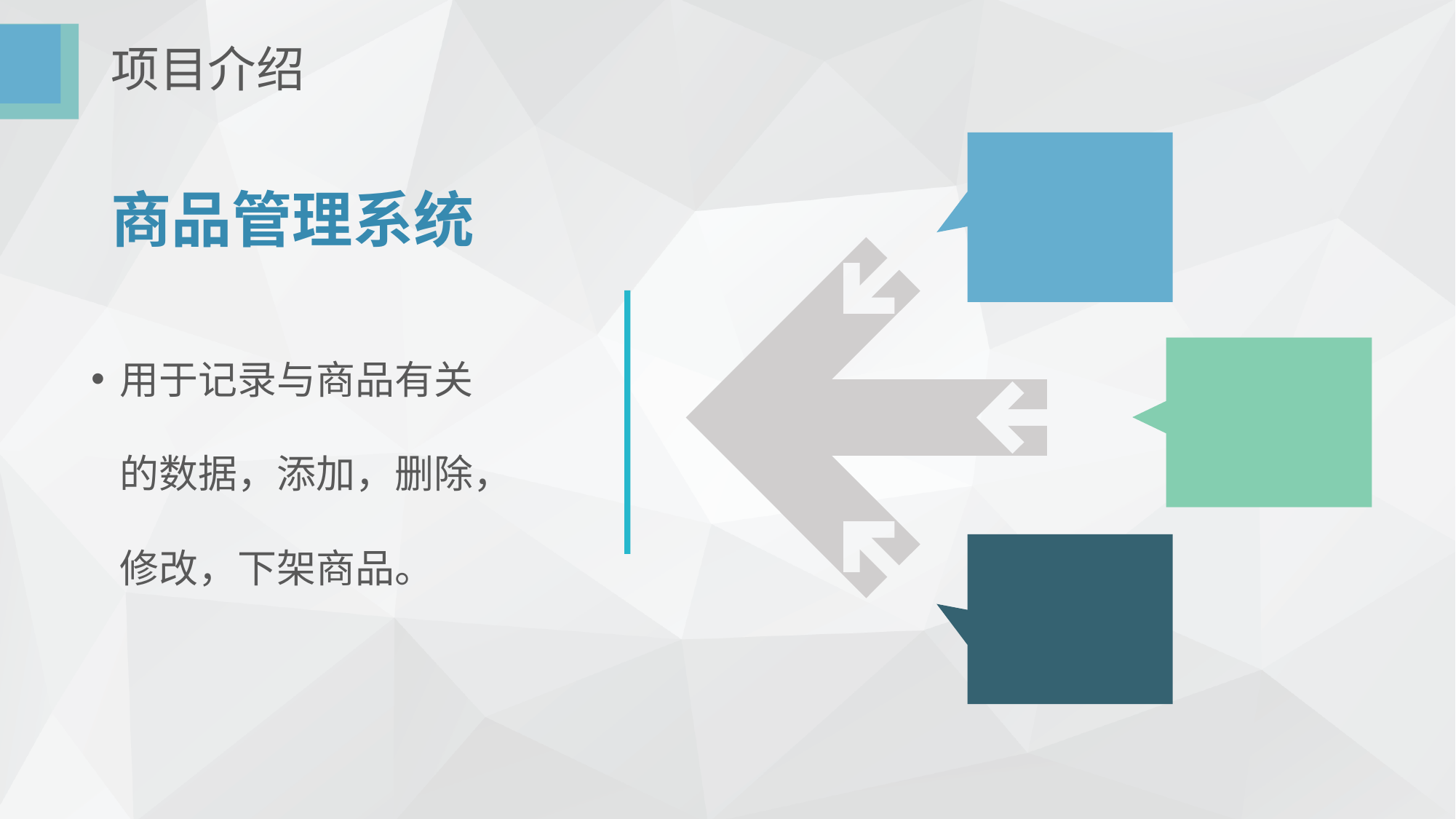

# 项目介绍

商品管理系统
用于记录与商品有关的数据，添加，删除，修改，下架商品。

4